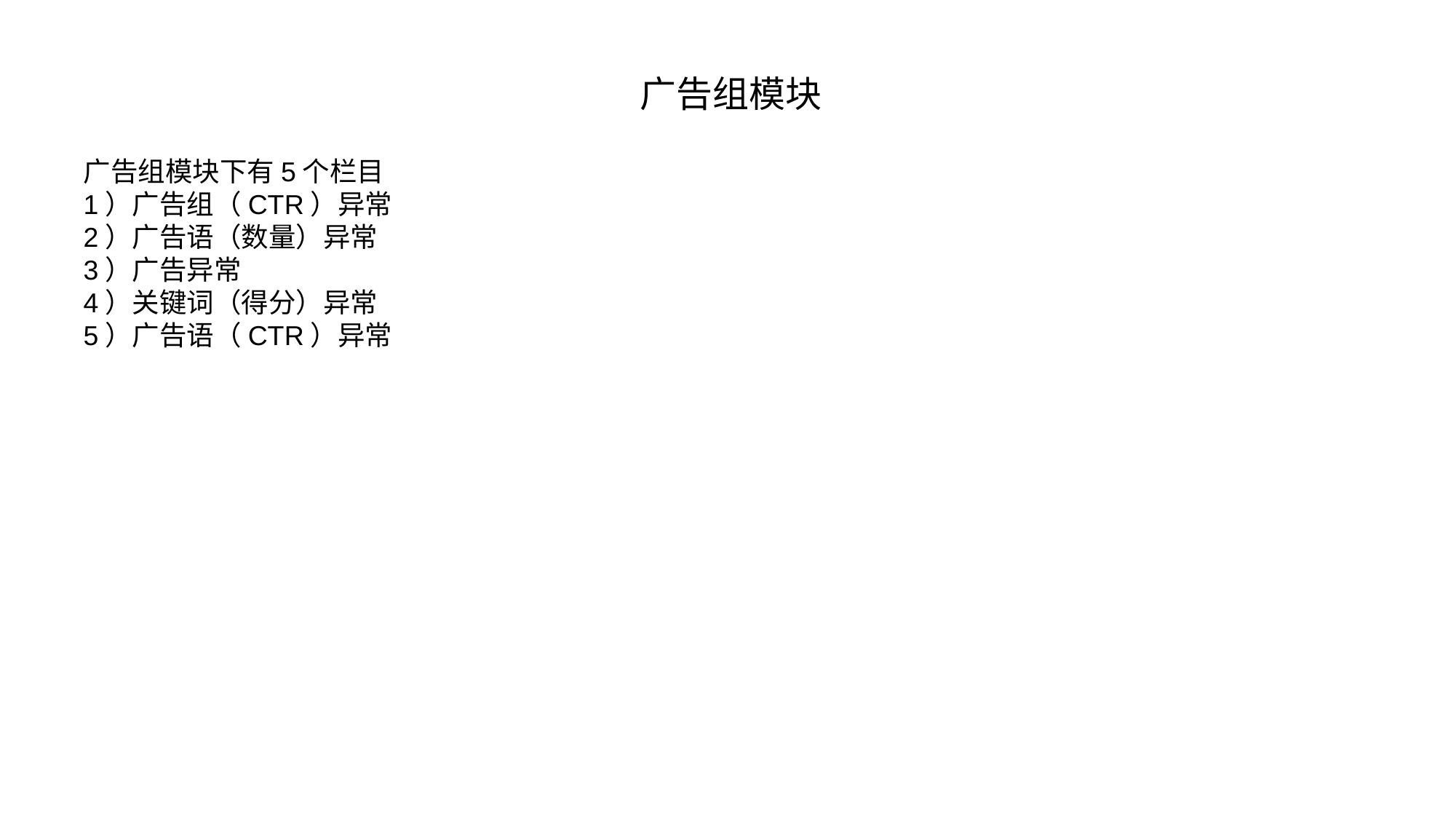

广告组模块
广告组模块下有5个栏目
1）广告组（CTR）异常
2）广告语（数量）异常
3）广告异常
4）关键词（得分）异常
5）广告语（CTR）异常